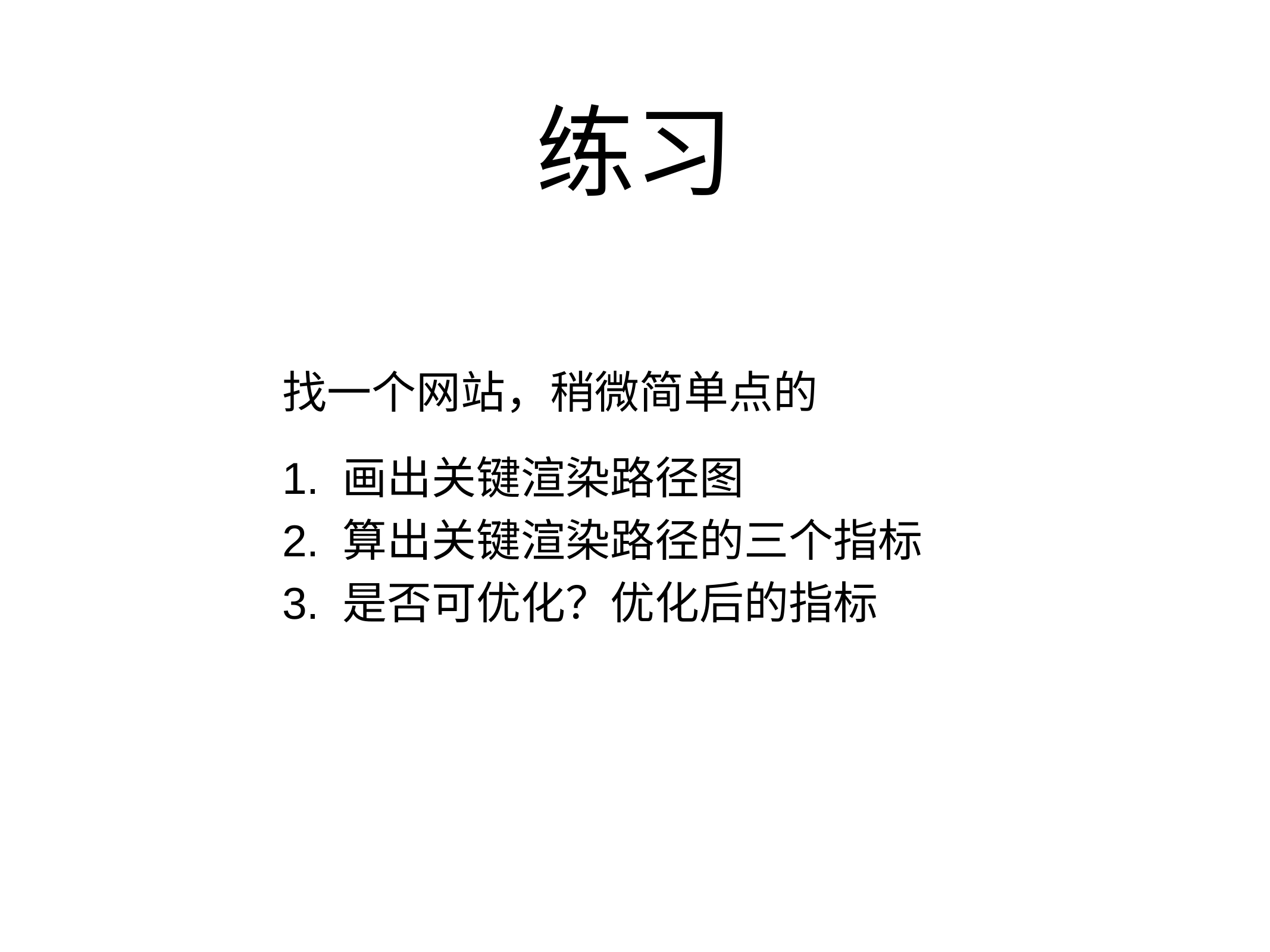

# 练习
找一个网站，稍微简单点的
1. 画出关键渲染路径图
2. 算出关键渲染路径的三个指标
3. 是否可优化？优化后的指标